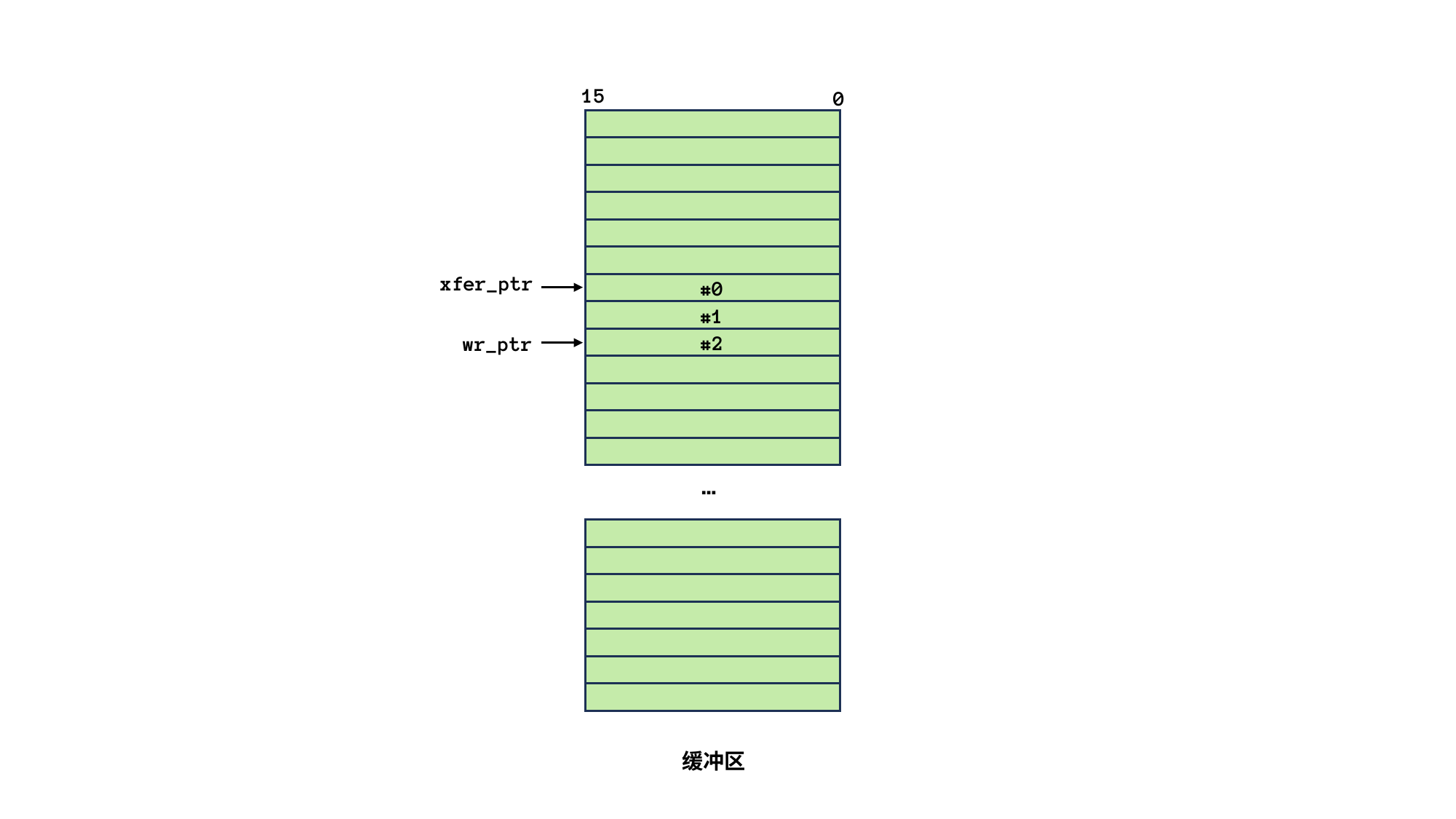

15
0

xfer_ptr
#0
#1
wr_ptr
#2

…

缓冲区